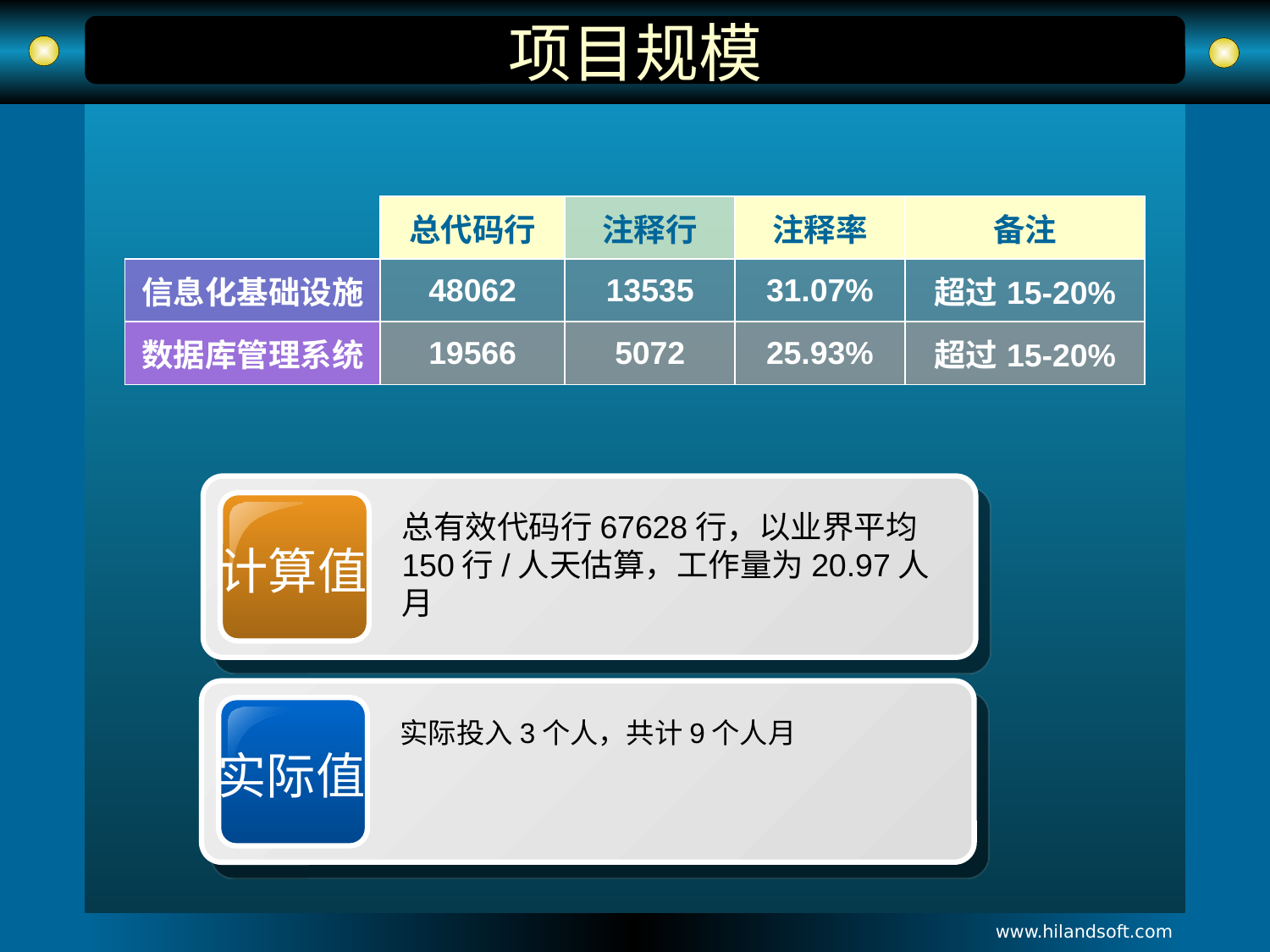

# 项目规模
|  | 总代码行 | 注释行 | 注释率 | 备注 |
| --- | --- | --- | --- | --- |
| 信息化基础设施 | 48062 | 13535 | 31.07% | 超过15-20% |
| 数据库管理系统 | 19566 | 5072 | 25.93% | 超过15-20% |

总有效代码行67628行，以业界平均150行/人天估算，工作量为20.97人月

计算值

实际投入3个人，共计9个人月
实际值
www.hilandsoft.com